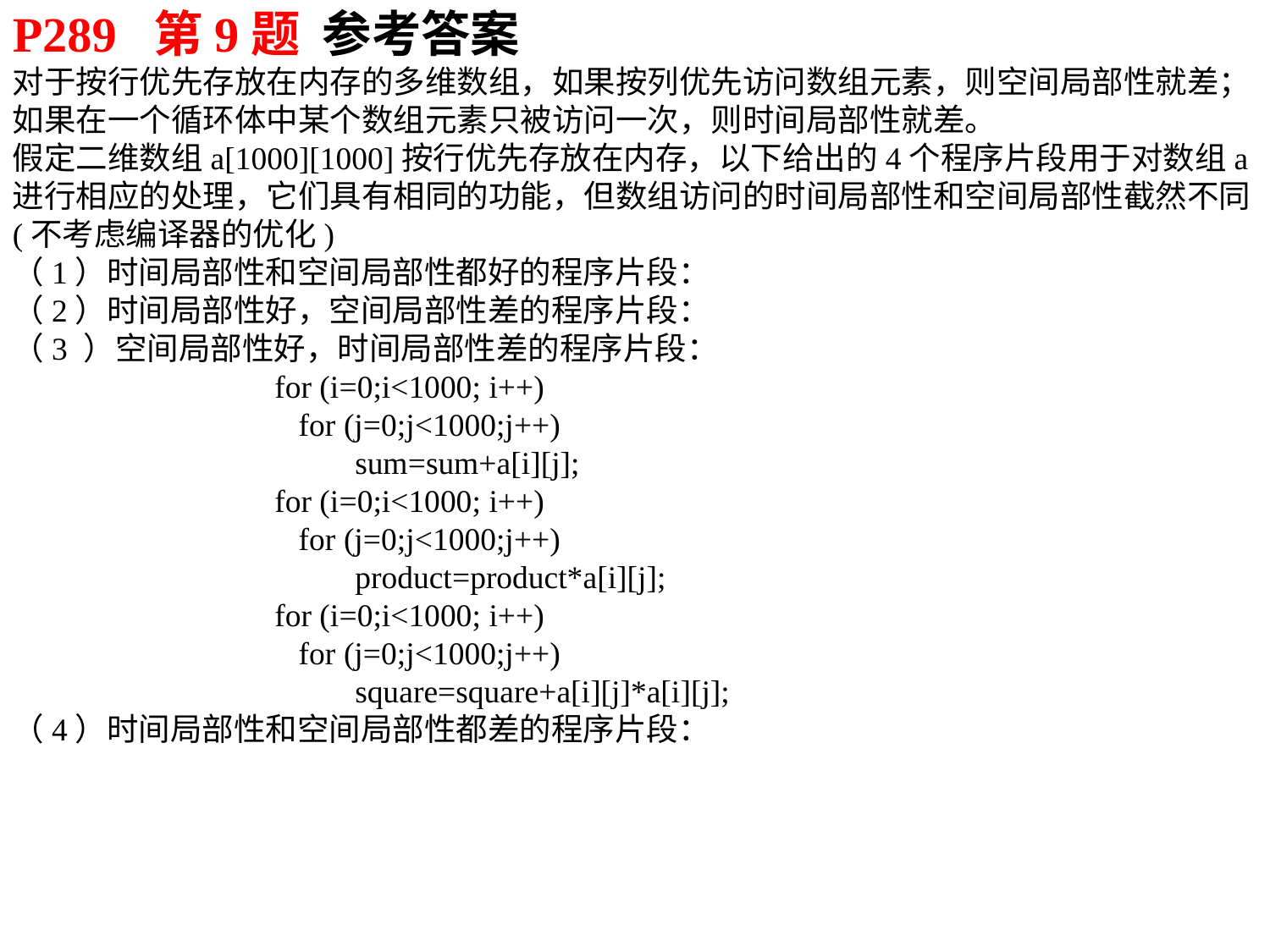

P289  第9题  参考答案
对于按行优先存放在内存的多维数组，如果按列优先访问数组元素，则空间局部性就差；如果在一个循环体中某个数组元素只被访问一次，则时间局部性就差。
假定二维数组a[1000][1000]按行优先存放在内存，以下给出的4个程序片段用于对数组a进行相应的处理，它们具有相同的功能，但数组访问的时间局部性和空间局部性截然不同(不考虑编译器的优化)
（1）时间局部性和空间局部性都好的程序片段：
（2）时间局部性好，空间局部性差的程序片段：
（3 ）空间局部性好，时间局部性差的程序片段：
 for (i=0;i<1000; i++)
    for (j=0;j<1000;j++)
           sum=sum+a[i][j];
 for (i=0;i<1000; i++)
    for (j=0;j<1000;j++)
           product=product*a[i][j];
 for (i=0;i<1000; i++)
    for (j=0;j<1000;j++)
           square=square+a[i][j]*a[i][j];
（4）时间局部性和空间局部性都差的程序片段：